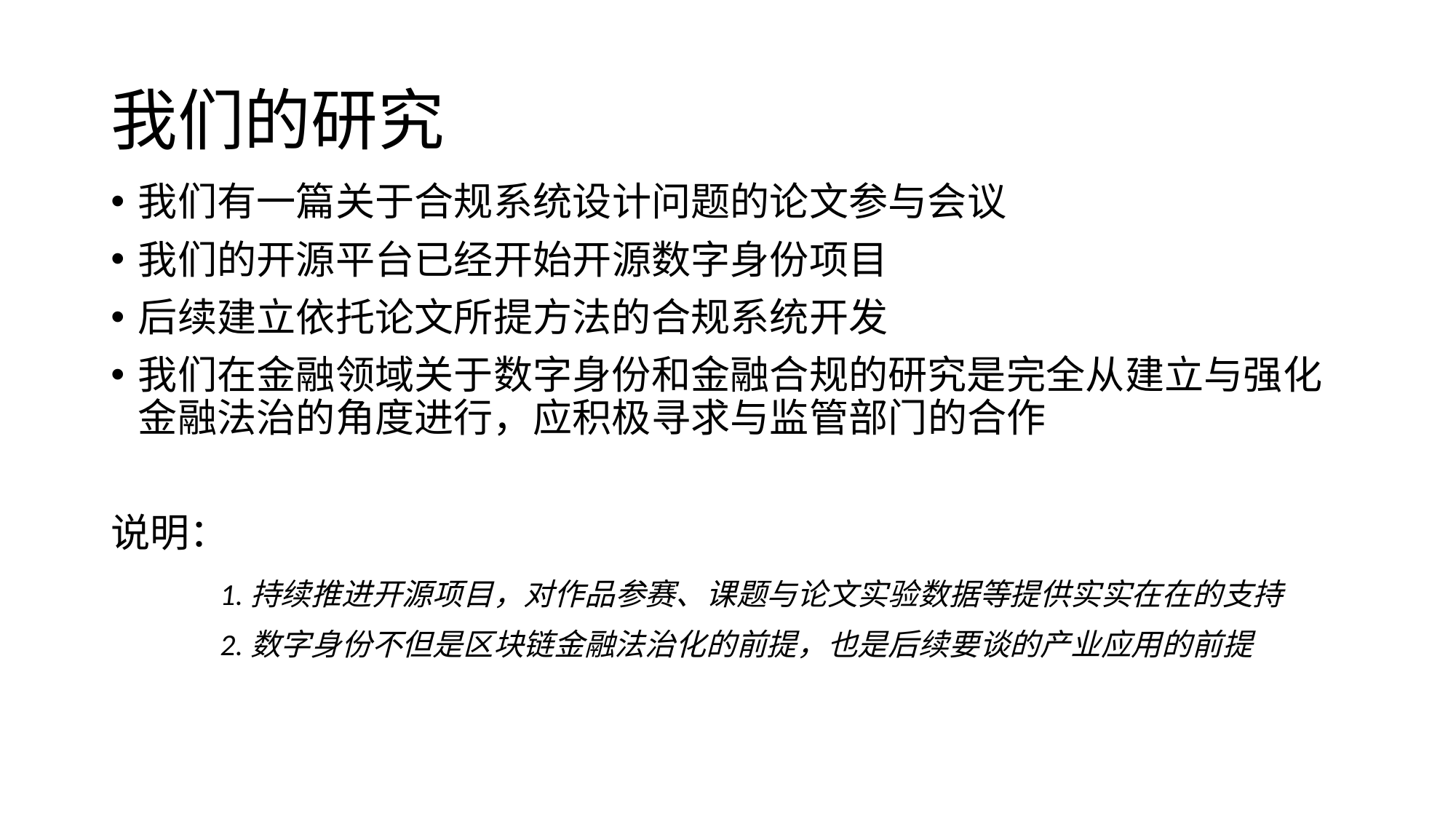

# 我们的研究
我们有一篇关于合规系统设计问题的论文参与会议
我们的开源平台已经开始开源数字身份项目
后续建立依托论文所提方法的合规系统开发
我们在金融领域关于数字身份和金融合规的研究是完全从建立与强化金融法治的角度进行，应积极寻求与监管部门的合作

说明：
	1.持续推进开源项目，对作品参赛、课题与论文实验数据等提供实实在在的支持
	2.数字身份不但是区块链金融法治化的前提，也是后续要谈的产业应用的前提